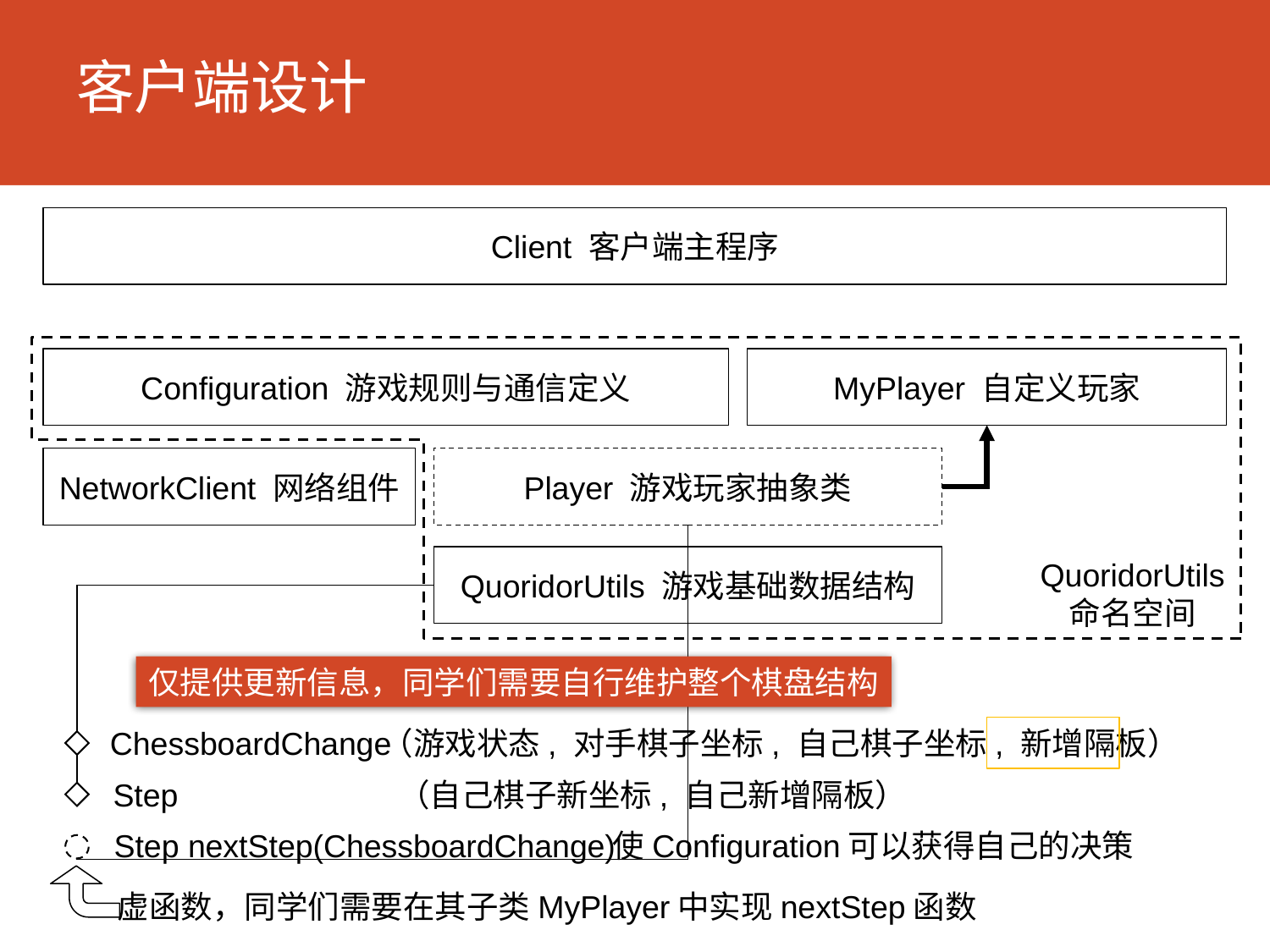

# 客户端设计
Client 客户端主程序

Configuration 游戏规则与通信定义
MyPlayer 自定义玩家
NetworkClient 网络组件
Player 游戏玩家抽象类
QuoridorUtils 游戏基础数据结构
QuoridorUtils
命名空间
仅提供更新信息，同学们需要自行维护整个棋盘结构
ChessboardChange
（游戏状态, 对手棋子坐标, 自己棋子坐标, 新增隔板）

Step
（自己棋子新坐标, 自己新增隔板）

Step nextStep(ChessboardChange)
使Configuration可以获得自己的决策

虚函数，同学们需要在其子类MyPlayer中实现nextStep函数